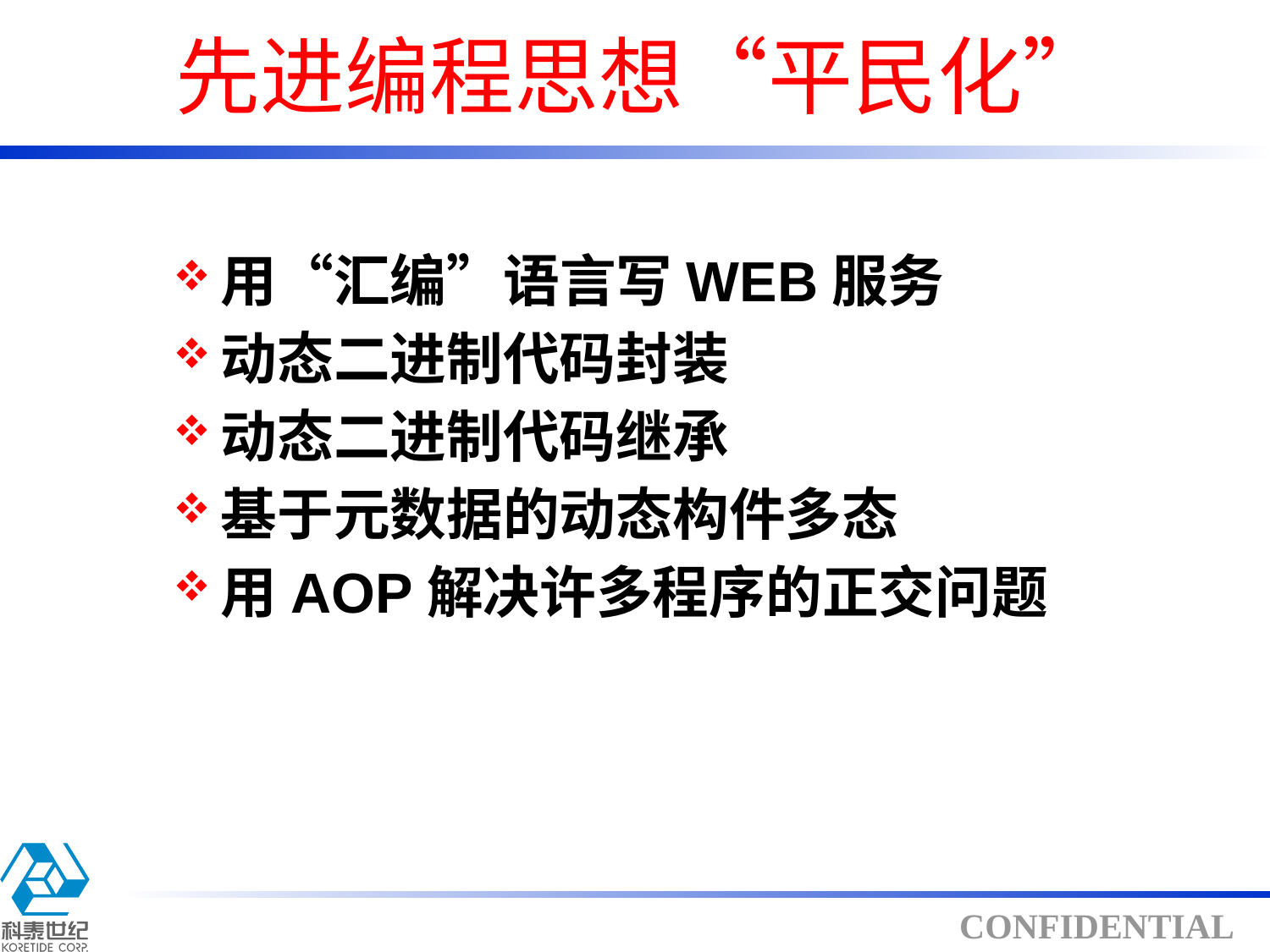

# 先进编程思想“平民化”
用“汇编”语言写WEB服务
动态二进制代码封装
动态二进制代码继承
基于元数据的动态构件多态
用AOP解决许多程序的正交问题